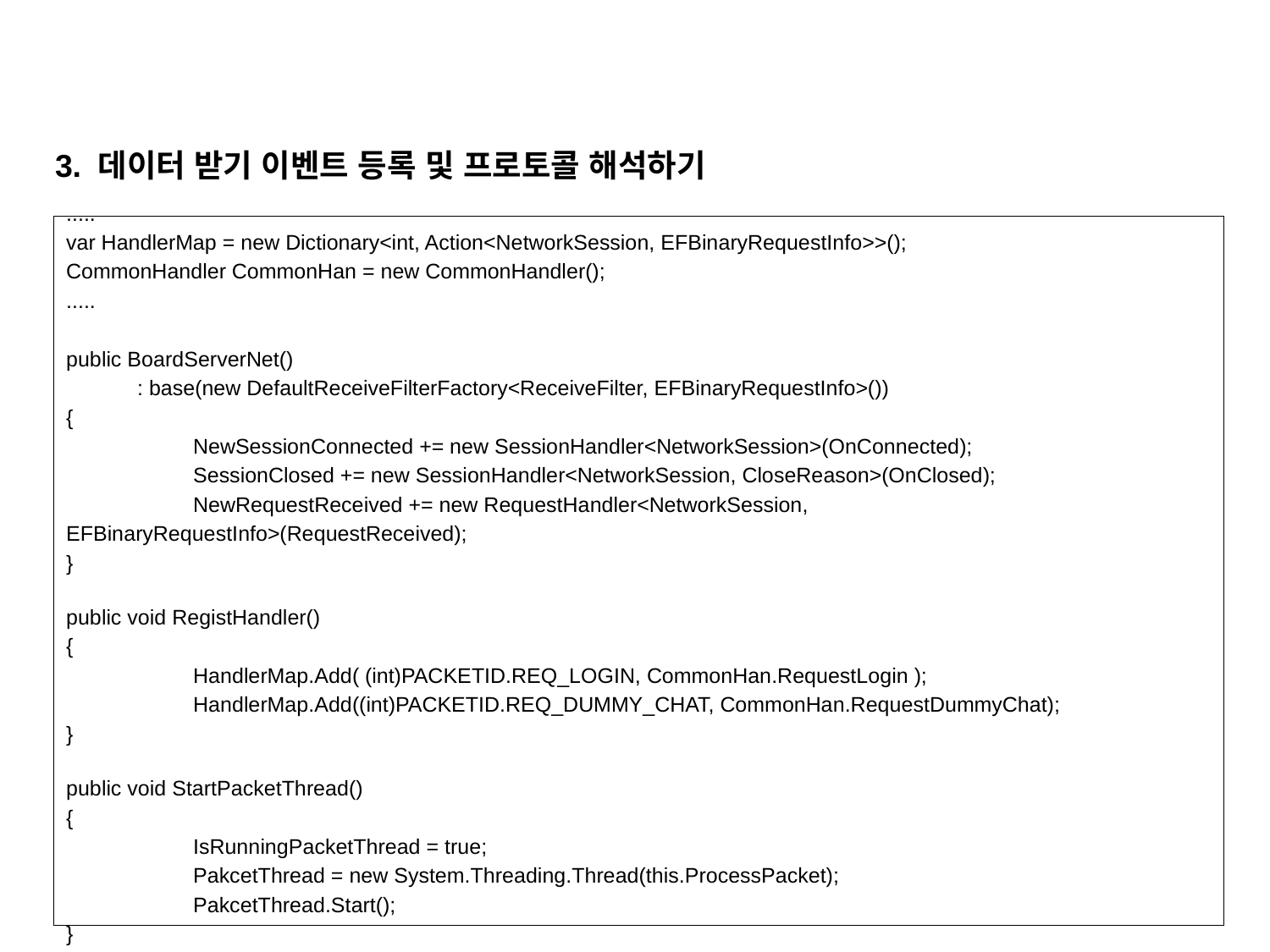

3. 데이터 받기 이벤트 등록 및 프로토콜 해석하기
.....
var HandlerMap = new Dictionary<int, Action<NetworkSession, EFBinaryRequestInfo>>();
CommonHandler CommonHan = new CommonHandler();
.....

public BoardServerNet()
            : base(new DefaultReceiveFilterFactory<ReceiveFilter, EFBinaryRequestInfo>())
{
	NewSessionConnected += new SessionHandler<NetworkSession>(OnConnected);
	SessionClosed += new SessionHandler<NetworkSession, CloseReason>(OnClosed);
	NewRequestReceived += new RequestHandler<NetworkSession, EFBinaryRequestInfo>(RequestReceived);
}

public void RegistHandler()
{
	HandlerMap.Add( (int)PACKETID.REQ_LOGIN, CommonHan.RequestLogin );
	HandlerMap.Add((int)PACKETID.REQ_DUMMY_CHAT, CommonHan.RequestDummyChat);
}

public void StartPacketThread()
{
	IsRunningPacketThread = true;
	PakcetThread = new System.Threading.Thread(this.ProcessPacket);
	PakcetThread.Start();
}